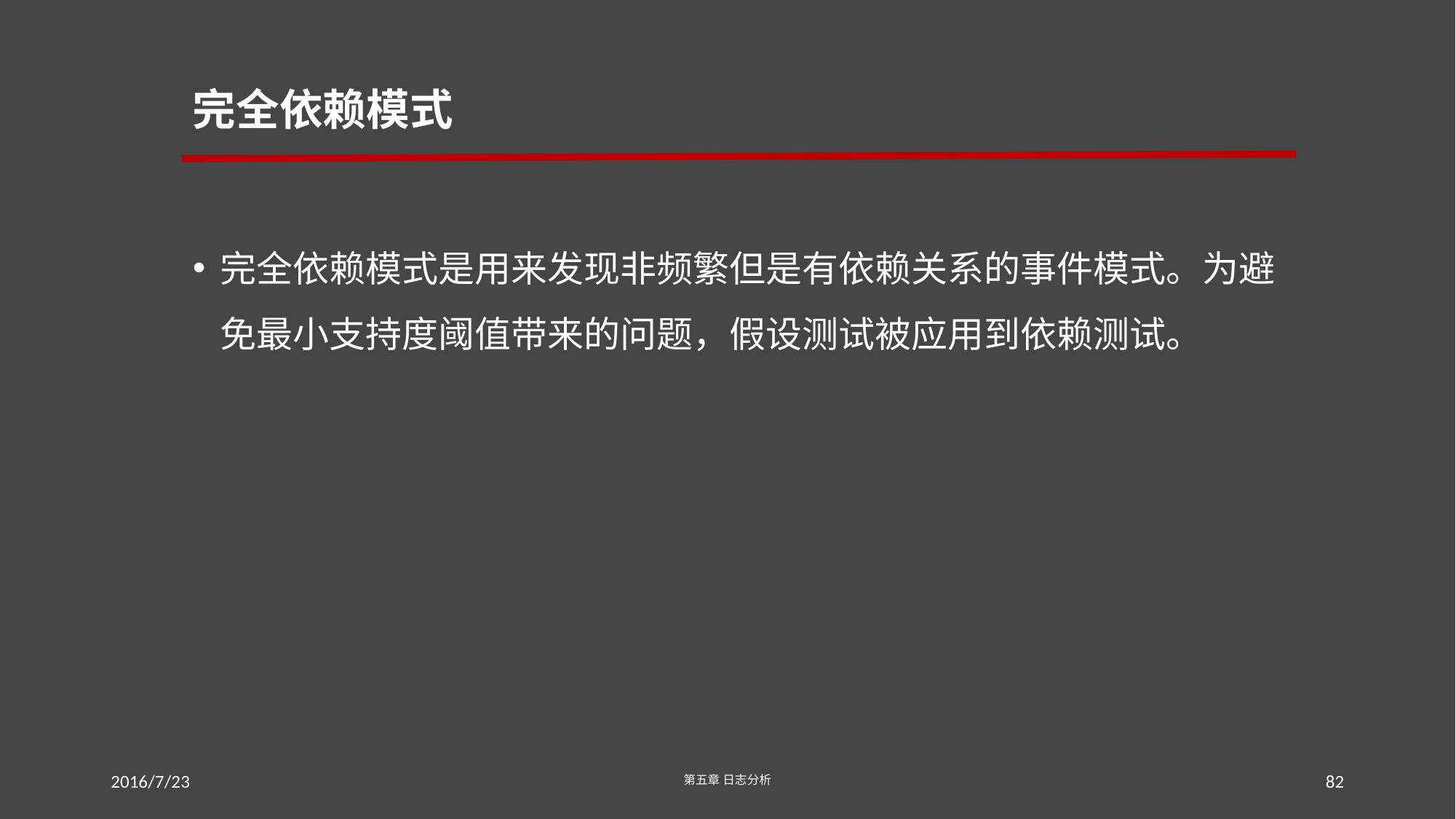

# 完全依赖模式
完全依赖模式是用来发现非频繁但是有依赖关系的事件模式。为避免最小支持度阈值带来的问题，假设测试被应用到依赖测试。
2016/7/23
第五章 日志分析
82